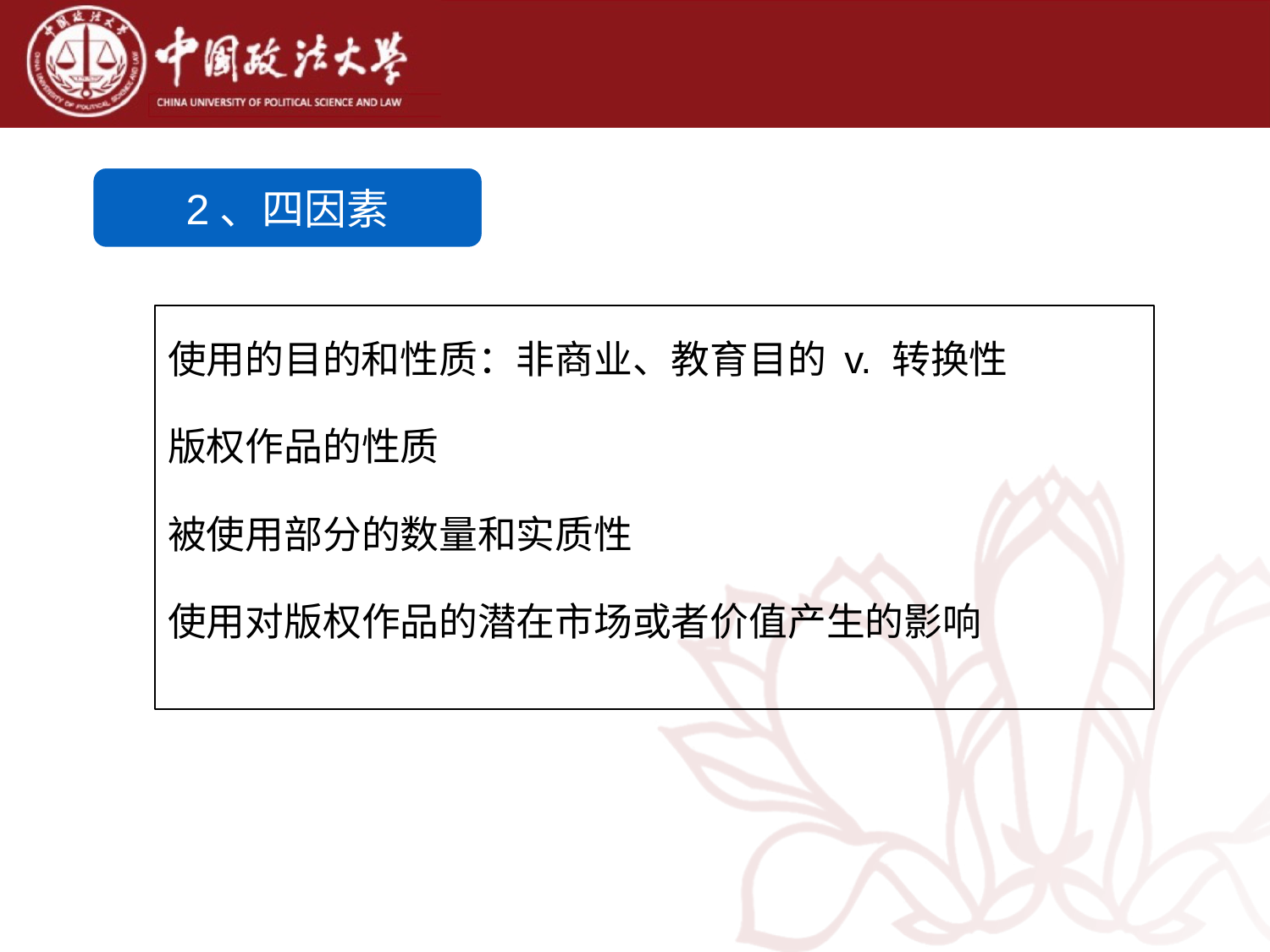

2、四因素
使用的目的和性质：非商业、教育目的 v. 转换性
版权作品的性质
被使用部分的数量和实质性
使用对版权作品的潜在市场或者价值产生的影响